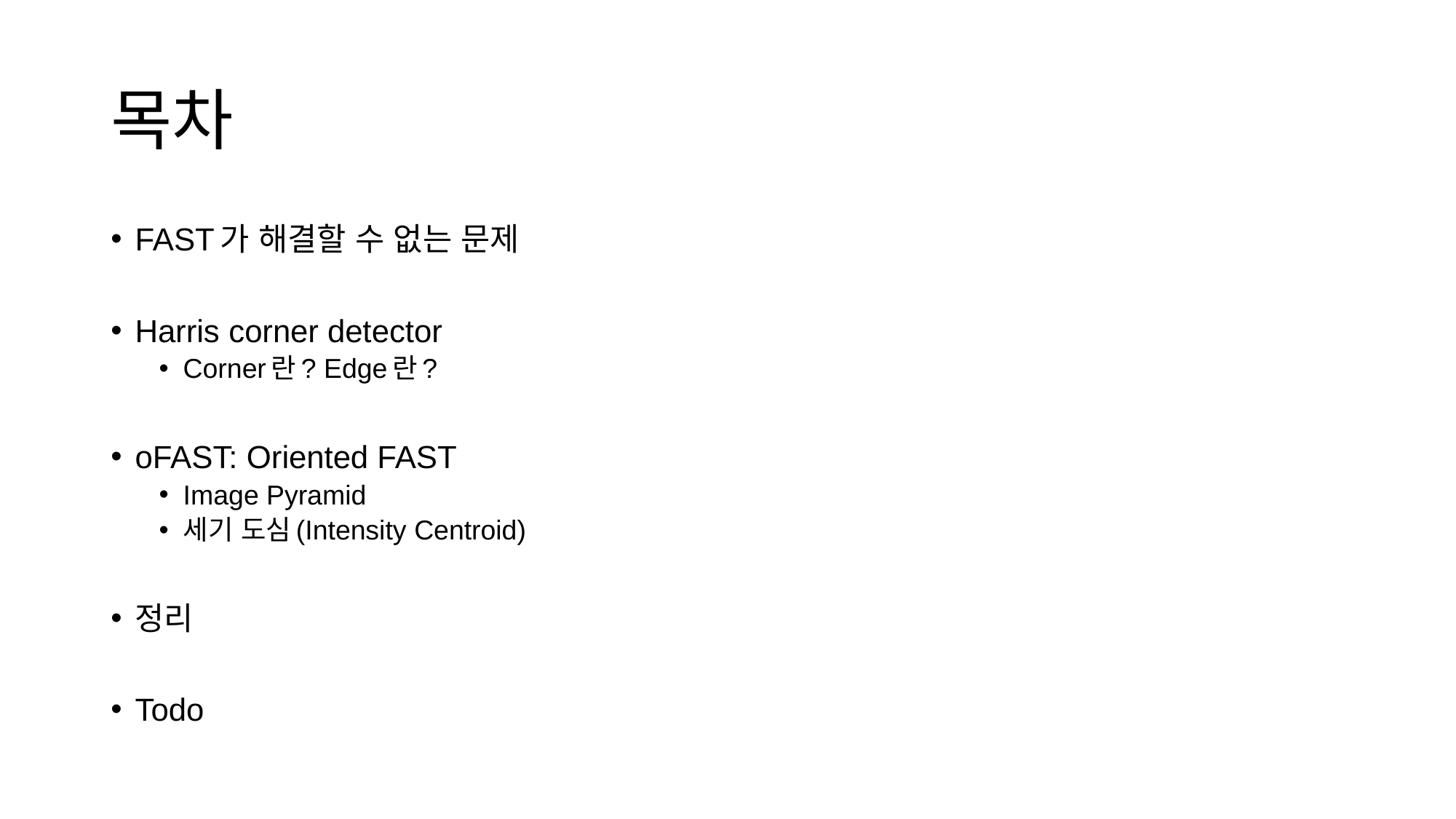

# 목차
FAST가 해결할 수 없는 문제

Harris corner detector
Corner란? Edge란?

oFAST: Oriented FAST
Image Pyramid
세기 도심(Intensity Centroid)

정리

Todo